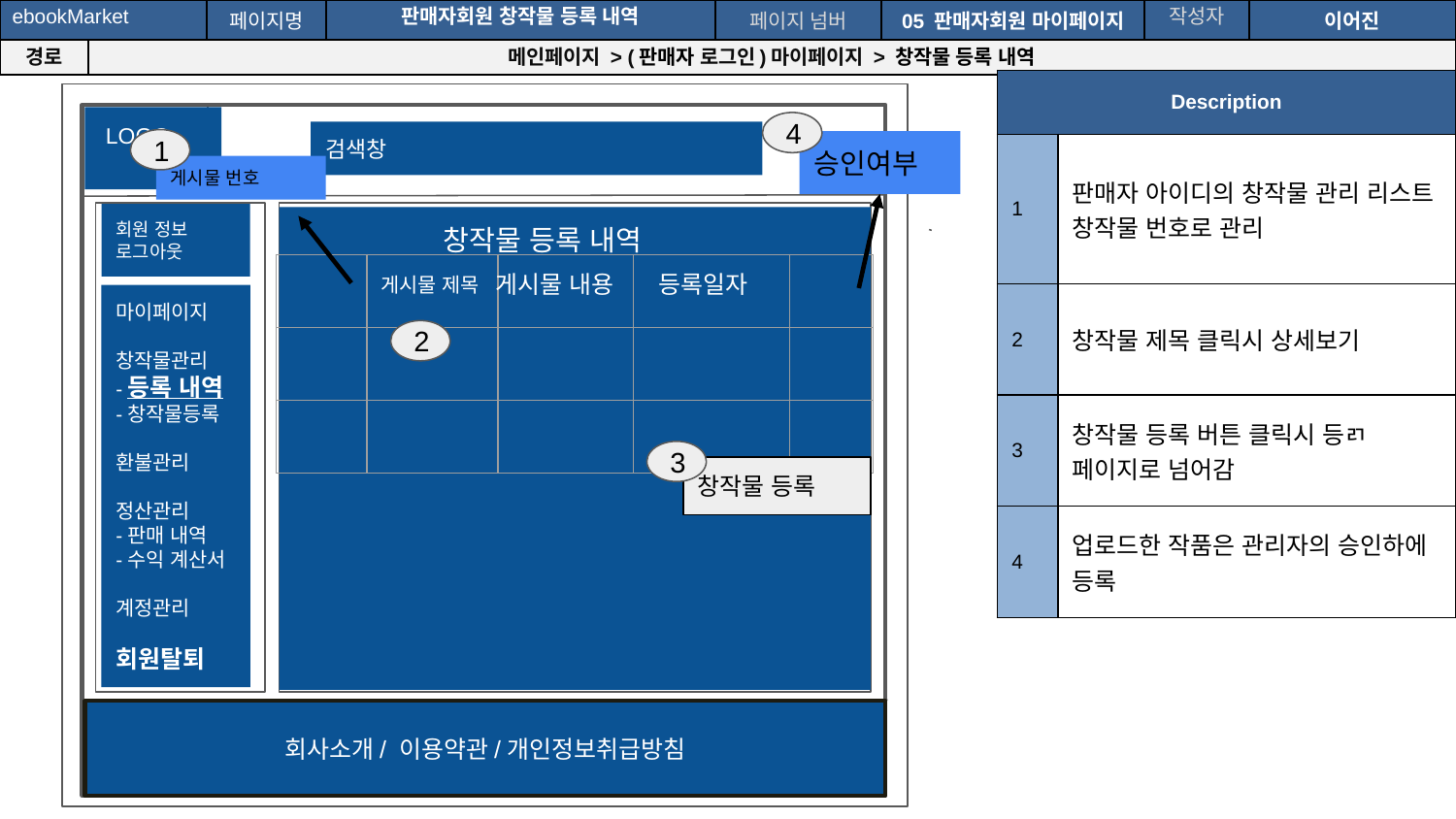

| ebookMarket |  | 페이지명 | 판매자회원 창작물 등록 내역 | 페이지 넘버 | 05 판매자회원 마이페이지 | 작성자 | 이어진 |
| --- | --- | --- | --- | --- | --- | --- | --- |
| 경로 | 메인페이지 > (판매자 로그인)마이페이지 > 창작물 등록 내역 |  |  |  |  |  |  |
| Description |  |
| --- | --- |
| 1 | 판매자 아이디의 창작물 관리 리스트 창작물 번호로 관리 |
| 2 | 창작물 제목 클릭시 상세보기 |
| 3 | 창작물 등록 버튼 클릭시 등ㄺ 페이지로 넘어감 |
| 4 | 업로드한 작품은 관리자의 승인하에 등록 |

 LOGO

4
검색창
1
승인여부
게시물 번호

회원 정보
로그아웃

창작물 등록 내역
|  |  |  |  |  |
| --- | --- | --- | --- | --- |
|  |  |  |  |  |
|  |  |  |  |  |
게시물 내용
등록일자
게시물 제목
마이페이지

창작물관리
-등록 내역
-창작물등록

환불관리

정산관리
-판매 내역
-수익 계산서

계정관리

회원탈퇴

2
3
창작물 등록
회사소개/ 이용약관/개인정보취급방침